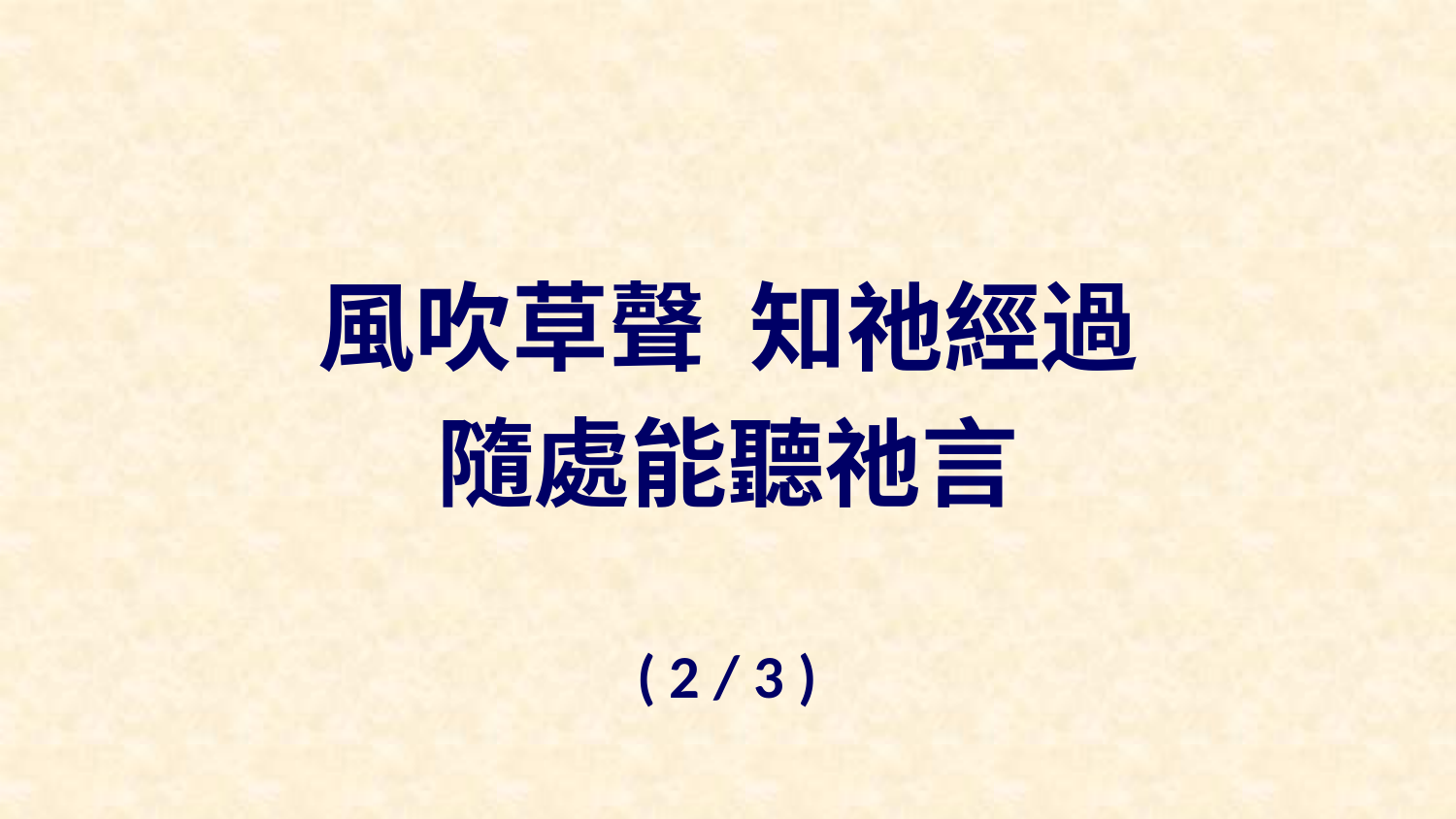

風吹草聲  知祂經過
隨處能聽祂言
( 2 / 3 )